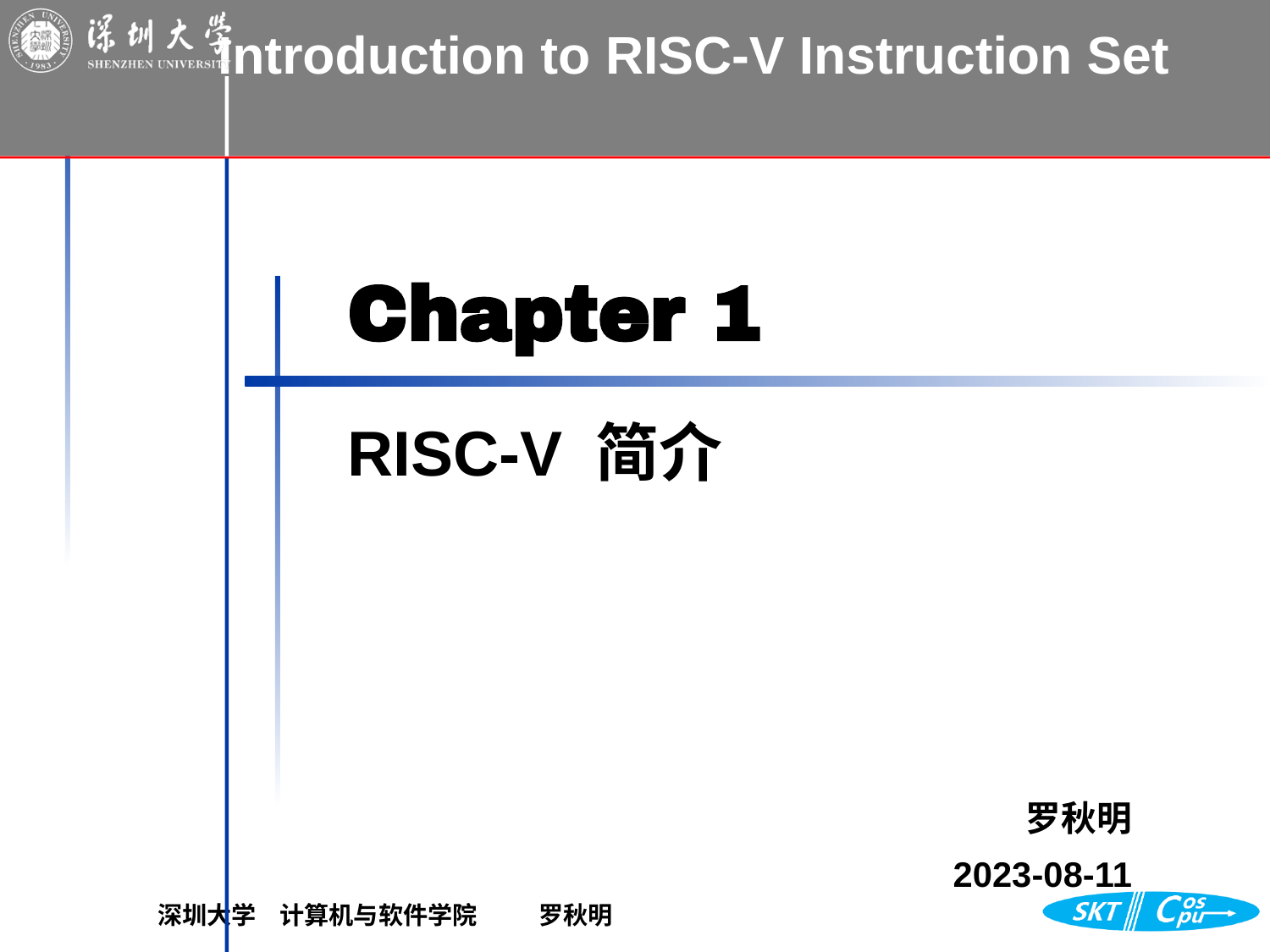

# Chapter 1
RISC-V 简介

罗秋明
2023-08-11